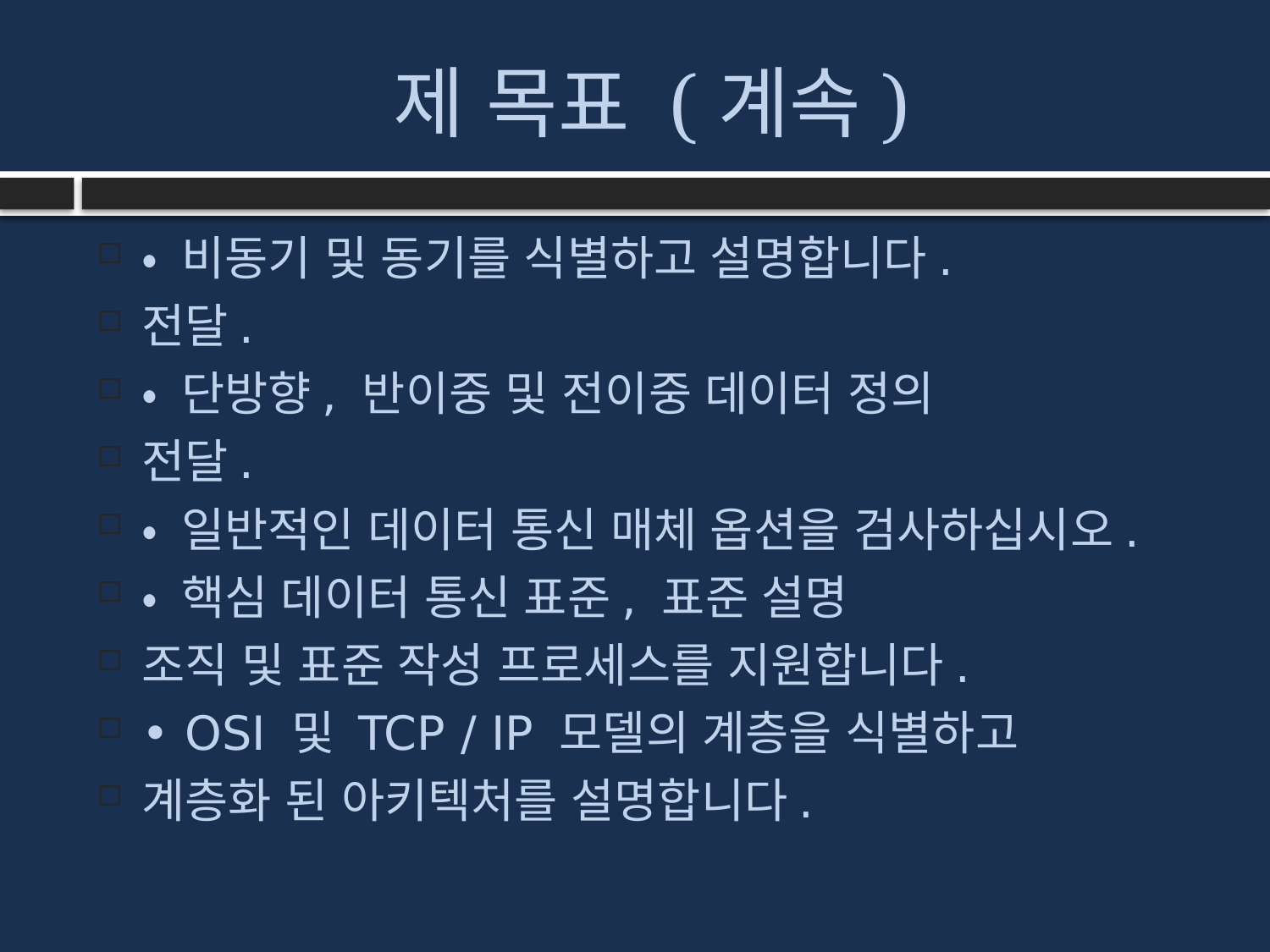

# 제 목표 (계속)
• 비동기 및 동기를 식별하고 설명합니다.
전달.
• 단방향, 반이중 및 전이중 데이터 정의
전달.
• 일반적인 데이터 통신 매체 옵션을 검사하십시오.
• 핵심 데이터 통신 표준, 표준 설명
조직 및 표준 작성 프로세스를 지원합니다.
• OSI 및 TCP / IP 모델의 계층을 식별하고
계층화 된 아키텍처를 설명합니다.